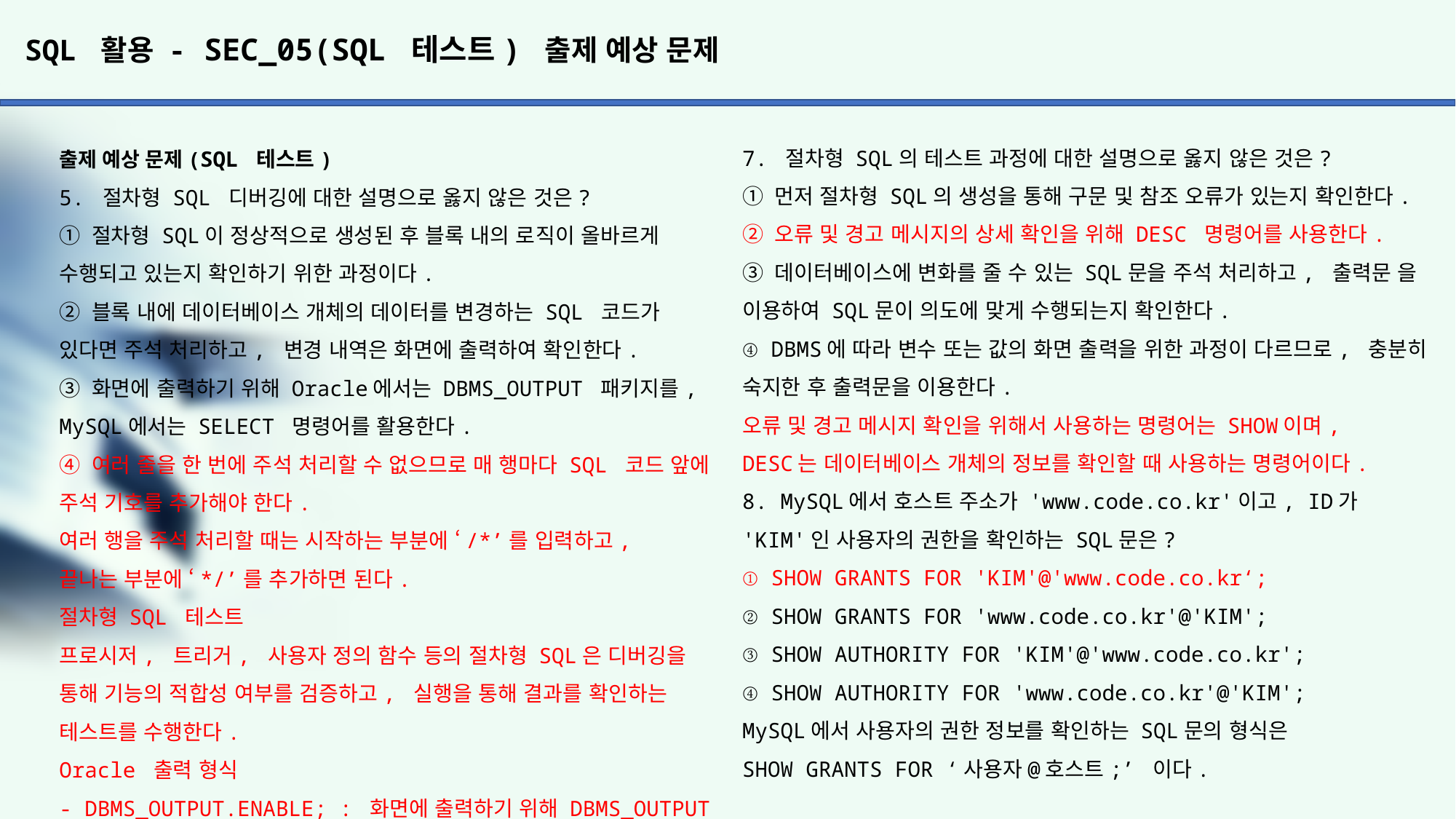

# SQL 활용 - SEC_05(SQL 테스트) 출제 예상 문제
7. 절차형 SQL의 테스트 과정에 대한 설명으로 옳지 않은 것은?
① 먼저 절차형 SQL의 생성을 통해 구문 및 참조 오류가 있는지 확인한다.
② 오류 및 경고 메시지의 상세 확인을 위해 DESC 명령어를 사용한다.
③ 데이터베이스에 변화를 줄 수 있는 SQL문을 주석 처리하고, 출력문 을 이용하여 SQL문이 의도에 맞게 수행되는지 확인한다.
④ DBMS에 따라 변수 또는 값의 화면 출력을 위한 과정이 다르므로, 충분히 숙지한 후 출력문을 이용한다.
오류 및 경고 메시지 확인을 위해서 사용하는 명령어는 SHOW이며,
DESC는 데이터베이스 개체의 정보를 확인할 때 사용하는 명령어이다.
8. MySQL에서 호스트 주소가 'www.code.co.kr'이고, ID가 'KIM'인 사용자의 권한을 확인하는 SQL문은?
① SHOW GRANTS FOR 'KIM'@'www.code.co.kr‘;
② SHOW GRANTS FOR 'www.code.co.kr'@'KIM';
③ SHOW AUTHORITY FOR 'KIM'@'www.code.co.kr';
④ SHOW AUTHORITY FOR 'www.code.co.kr'@'KIM';
MySQL에서 사용자의 권한 정보를 확인하는 SQL문의 형식은
SHOW GRANTS FOR ‘사용자@호스트;’ 이다.
출제 예상 문제(SQL 테스트)
5. 절차형 SQL 디버깅에 대한 설명으로 옳지 않은 것은?
① 절차형 SQL이 정상적으로 생성된 후 블록 내의 로직이 올바르게 수행되고 있는지 확인하기 위한 과정이다.
② 블록 내에 데이터베이스 개체의 데이터를 변경하는 SQL 코드가 있다면 주석 처리하고, 변경 내역은 화면에 출력하여 확인한다.
③ 화면에 출력하기 위해 Oracle에서는 DBMS_OUTPUT 패키지를,  MySQL에서는 SELECT 명령어를 활용한다.
④ 여러 줄을 한 번에 주석 처리할 수 없으므로 매 행마다 SQL 코드 앞에 주석 기호를 추가해야 한다.
여러 행을 주석 처리할 때는 시작하는 부분에 ‘/*’를 입력하고,
끝나는 부분에 ‘*/’를 추가하면 된다.
절차형 SQL 테스트
프로시저, 트리거, 사용자 정의 함수 등의 절차형 SQL은 디버깅을 통해 기능의 적합성 여부를 검증하고, 실행을 통해 결과를 확인하는 테스트를 수행한다.
Oracle 출력 형식
- DBMS_OUTPUT.ENABLE; : 화면에 출력하기 위해 DBMS_OUTPUT 패키지를 사용하겠다는 의미이다.
- DBMS_OUTPUT.PUT_LINE(데이터); : ‘데이터’에 넣은 변수나 값을 화면에 출력한다.
MySQL 출력 형식
- SELECT 데이터; : ‘데이터’에 넣은 변수나 값을 화면에 출력한다.
DBMS의 종류에 따라 다음과 같이 다른 주석 기호를 사용한다.
- # : MySQL에서 사용하는 주석 기호로 # 다음에 오는 한 줄을 주석으로 처리한다.
- -- : Oracle에서 사용하는 주석 기호로 – 다음에 오는 한 줄을 주석으로 처리한다.
- /* */ : DBMS에 관계없이 ‘/*’와 ‘*/’ 사이에 있는 문장을 모두 주석으로 처리한다.
6. SQL 테스트에 대한 설명으로 잘못된 것은?
① SQL 테스트 중 발생하는 구문 오류(Syntax Error)는 문법이 잘못된 경우 발생한다.
② 참조 오류(Reference Error)는 SQL문이 잘못된 개체를 참조할 경우 발생한다.
③ 절차형 SQL은 디버깅을 통해 검증하는 작업을 수행한다.
④ 단문 SQL은 주석을 통해 결과를 검증한다.
단문 SQL 테스트는 DDL, DML, DCL이 포함되어 있는 SQL과 TCL을 테스트하는 것으로, 직접 실행하여 결과물을 확인한다.
- 실행 시 오류나 경고가 발생할 경우 메시지를 참조하여 문제를 해결한다.
- DML로 변경한 데이터는 SELECT문으로 데이터의 정상적인 변경 여부를 확인할 수 있다.
- DCL로 설정된 사용자 권한은 사용자 권한 정보가 저장된 테이블을 SELECT로 조회하거나, SHOW 명령어로 확인할 수 있다.
주석으로 결과를 검증하는 것은 절차형 SQL이다.